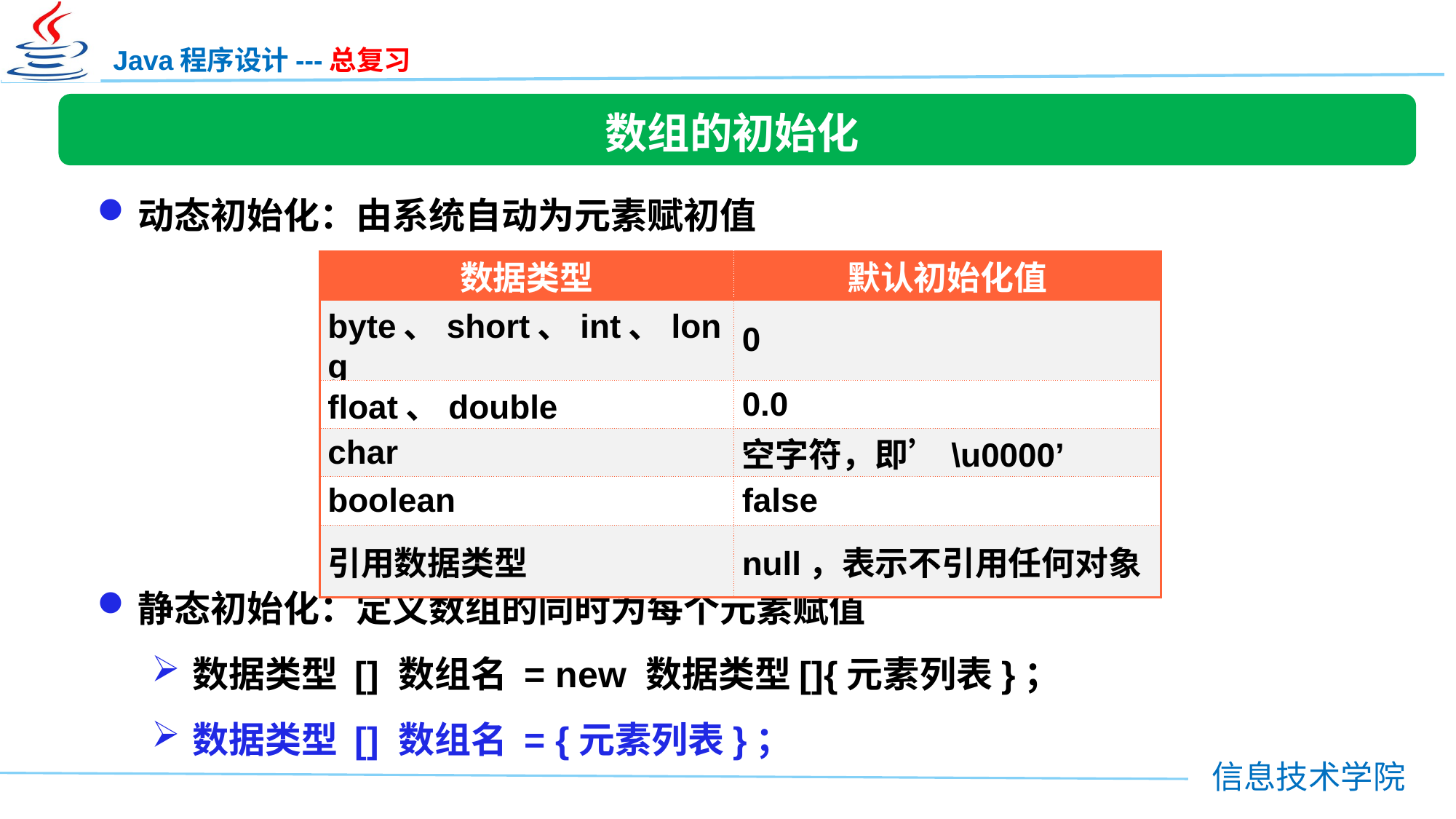

数组的初始化
动态初始化：由系统自动为元素赋初值

静态初始化：定义数组的同时为每个元素赋值
数据类型 [] 数组名 = new 数据类型[]{元素列表}；
数据类型 [] 数组名 = {元素列表}；
| 数据类型 | 默认初始化值 |
| --- | --- |
| byte、short、int、long | 0 |
| float、double | 0.0 |
| char | 空字符，即’\u0000’ |
| boolean | false |
| 引用数据类型 | null，表示不引用任何对象 |